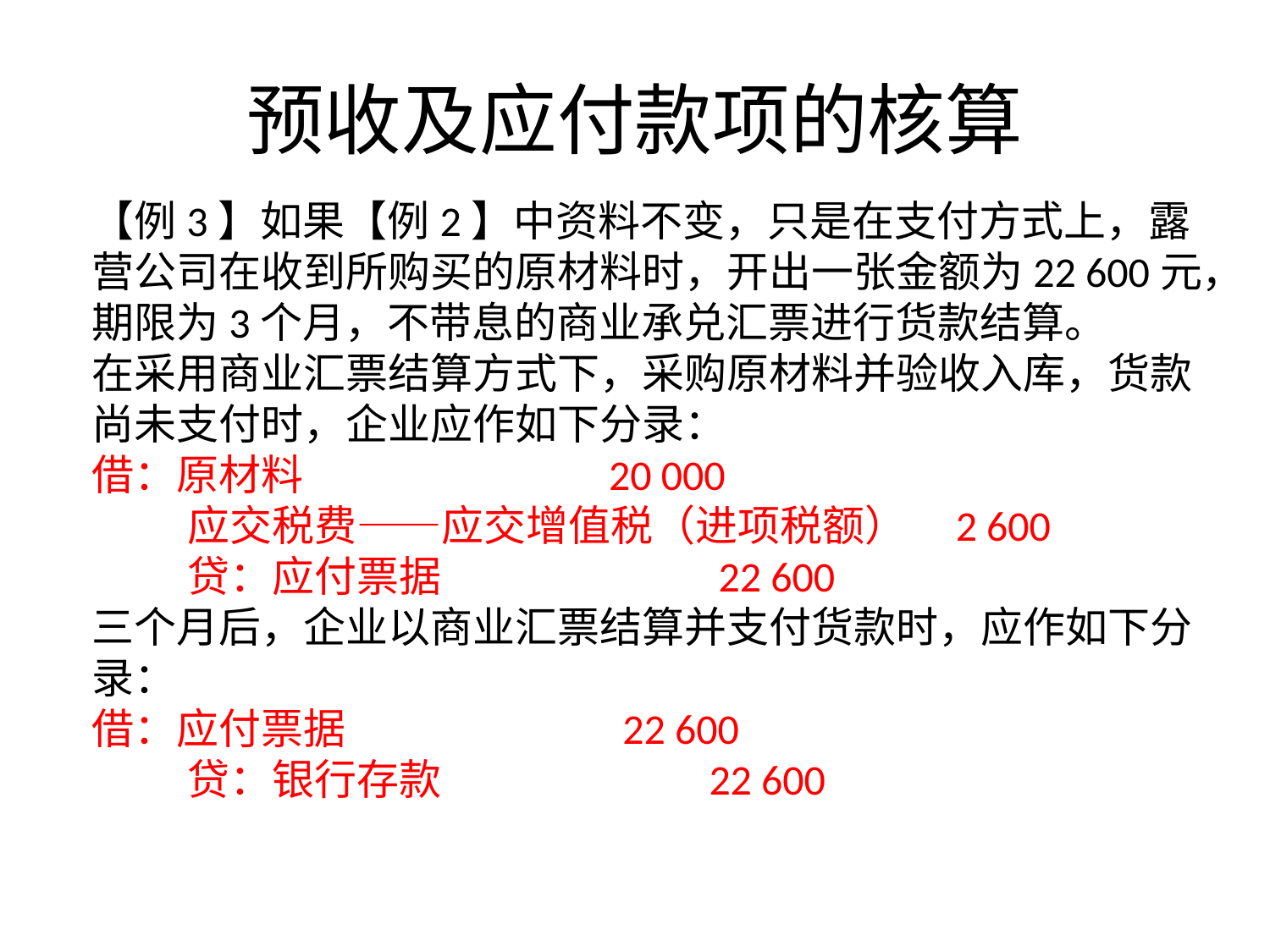

# 预收及应付款项的核算
【例3】如果【例2】中资料不变，只是在支付方式上，露营公司在收到所购买的原材料时，开出一张金额为22 600元，期限为3个月，不带息的商业承兑汇票进行货款结算。
在采用商业汇票结算方式下，采购原材料并验收入库，货款尚未支付时，企业应作如下分录：
借：原材料                               20 000
         应交税费——应交增值税（进项税额）    2 600
         贷：应付票据                            22 600
三个月后，企业以商业汇票结算并支付货款时，应作如下分录：
借：应付票据                            22 600
         贷：银行存款                           22 600